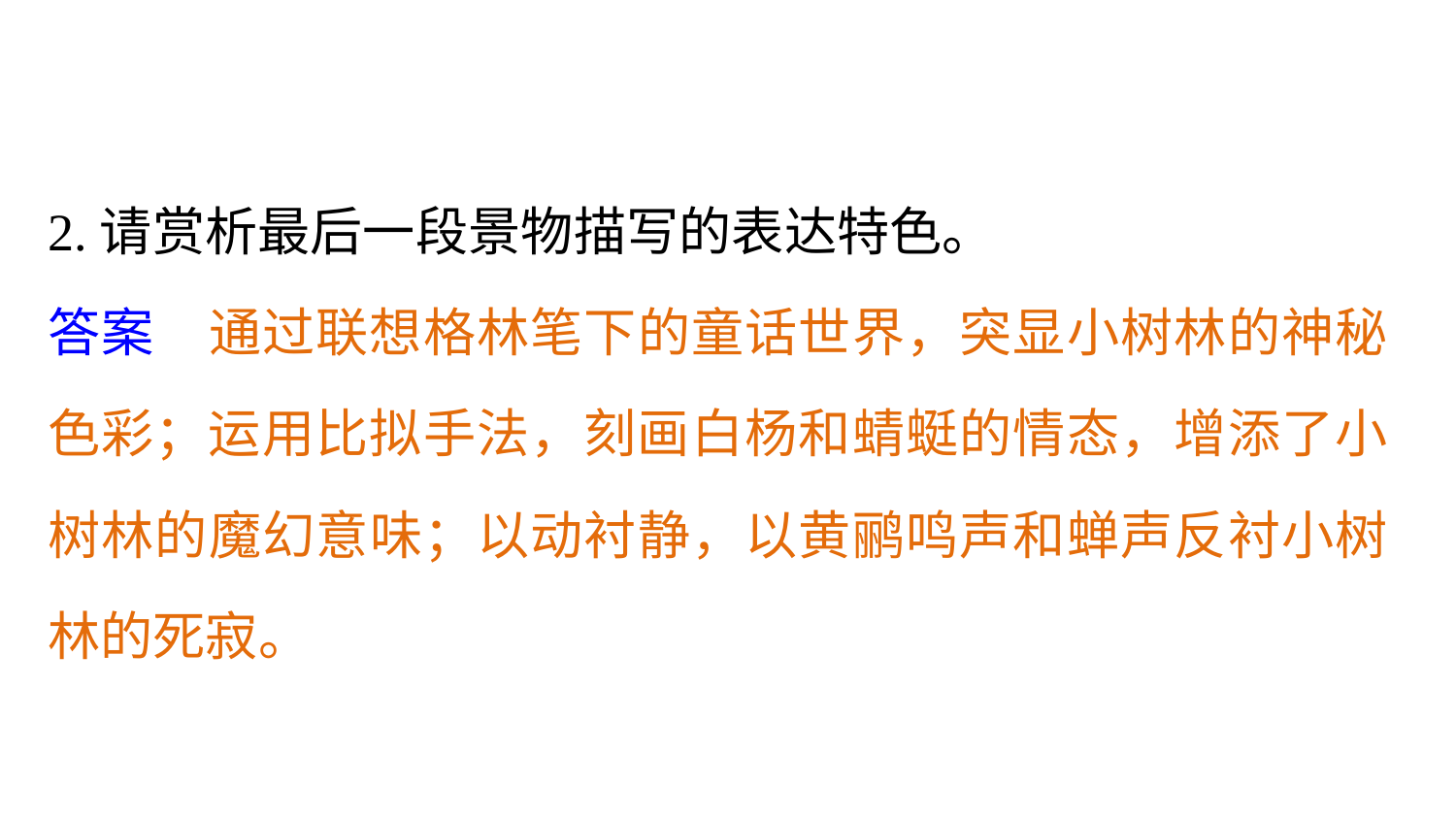

2.请赏析最后一段景物描写的表达特色。
答案　通过联想格林笔下的童话世界，突显小树林的神秘色彩；运用比拟手法，刻画白杨和蜻蜓的情态，增添了小树林的魔幻意味；以动衬静，以黄鹂鸣声和蝉声反衬小树林的死寂。